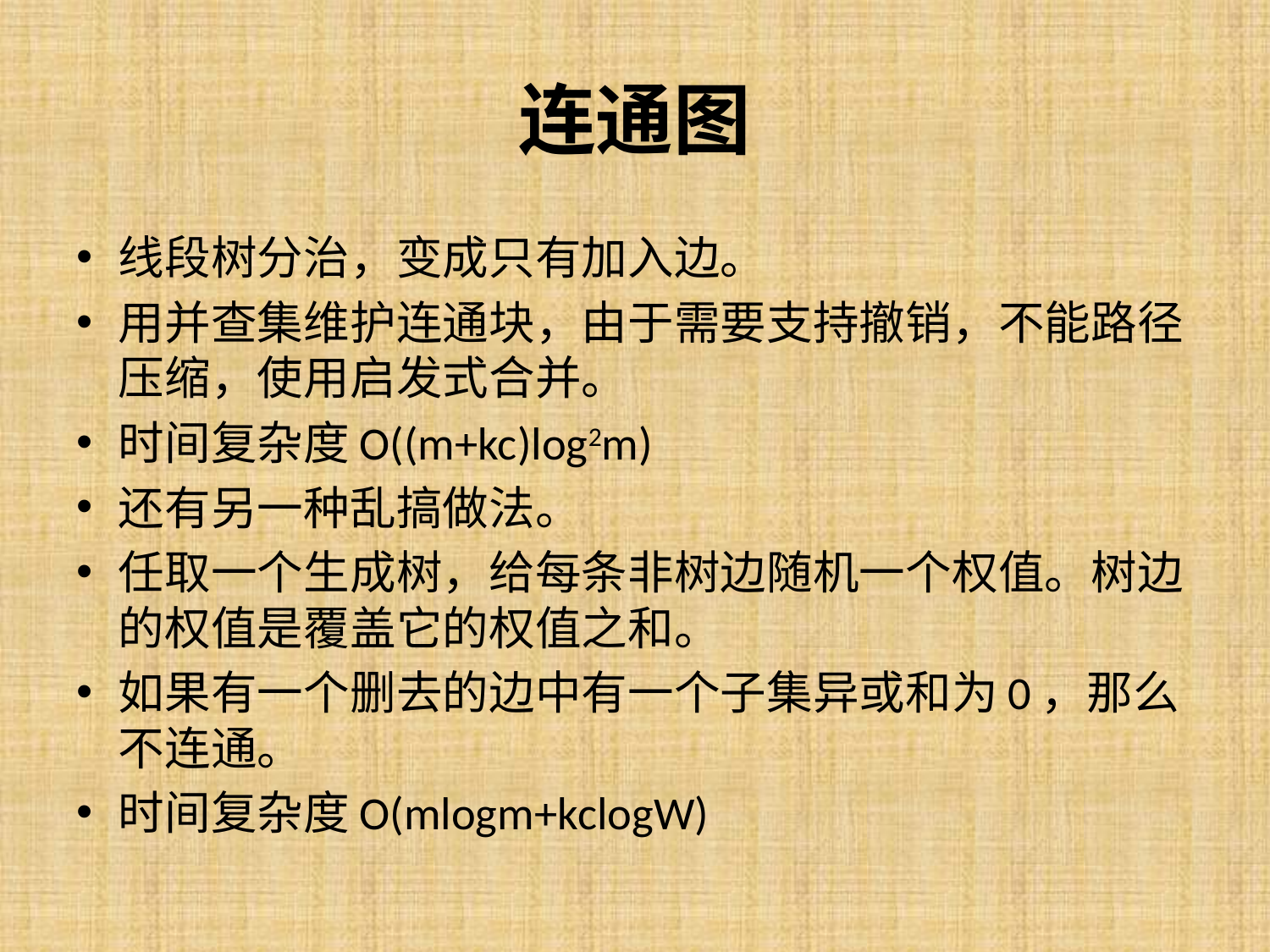

# 连通图
线段树分治，变成只有加入边。
用并查集维护连通块，由于需要支持撤销，不能路径压缩，使用启发式合并。
时间复杂度O((m+kc)log2m)
还有另一种乱搞做法。
任取一个生成树，给每条非树边随机一个权值。树边的权值是覆盖它的权值之和。
如果有一个删去的边中有一个子集异或和为0，那么不连通。
时间复杂度O(mlogm+kclogW)